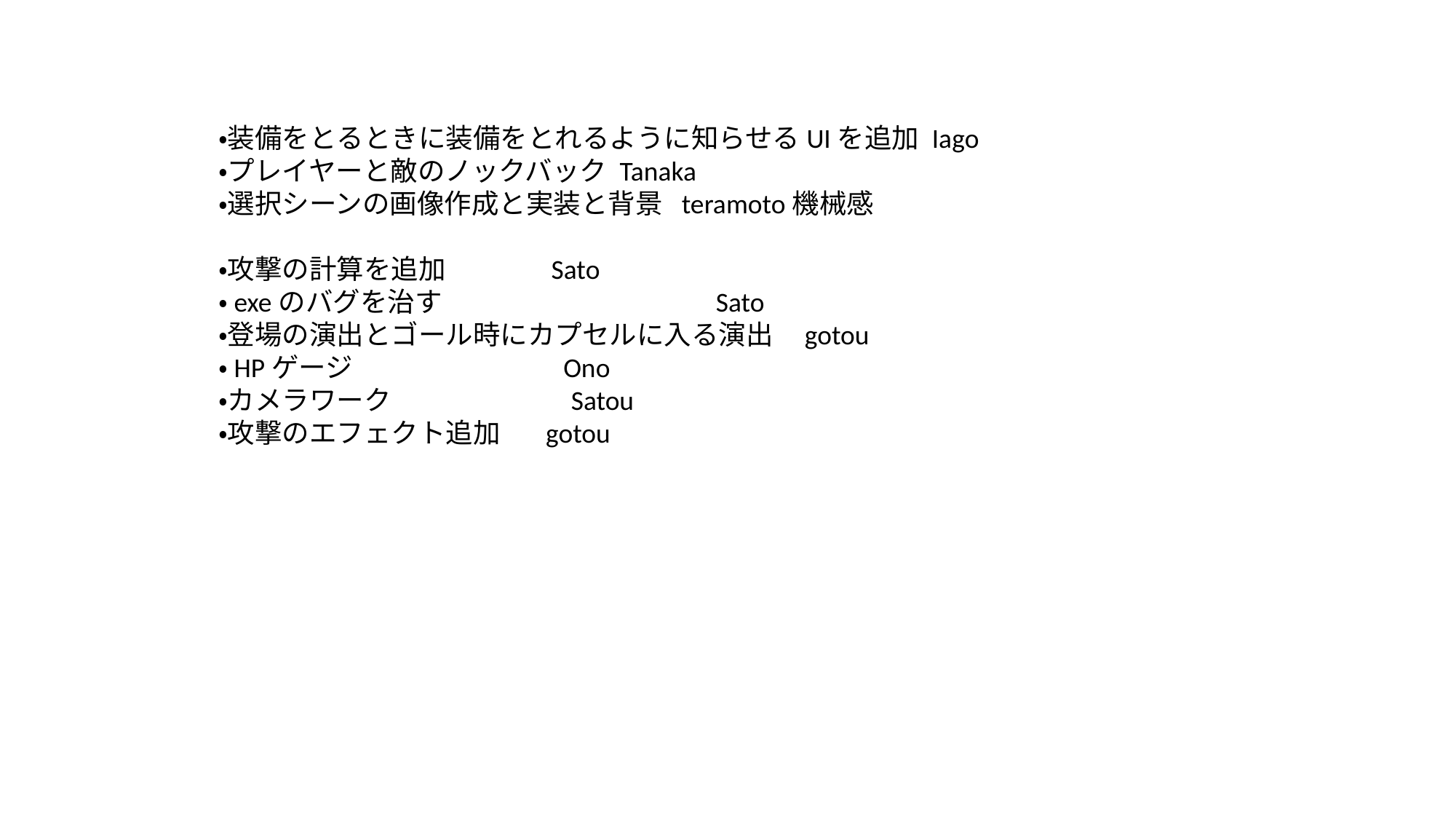

・装備をとるときに装備をとれるように知らせるUIを追加 Iago
・プレイヤーと敵のノックバック Tanaka
・選択シーンの画像作成と実装と背景  teramoto機械感

・攻撃の計算を追加                Sato
・exeのバグを治す	　　　　　　Sato
・登場の演出とゴール時にカプセルに入る演出    gotou
・HPゲージ                                 Ono
・カメラワーク                            Satou
・攻撃のエフェクト追加  	gotou